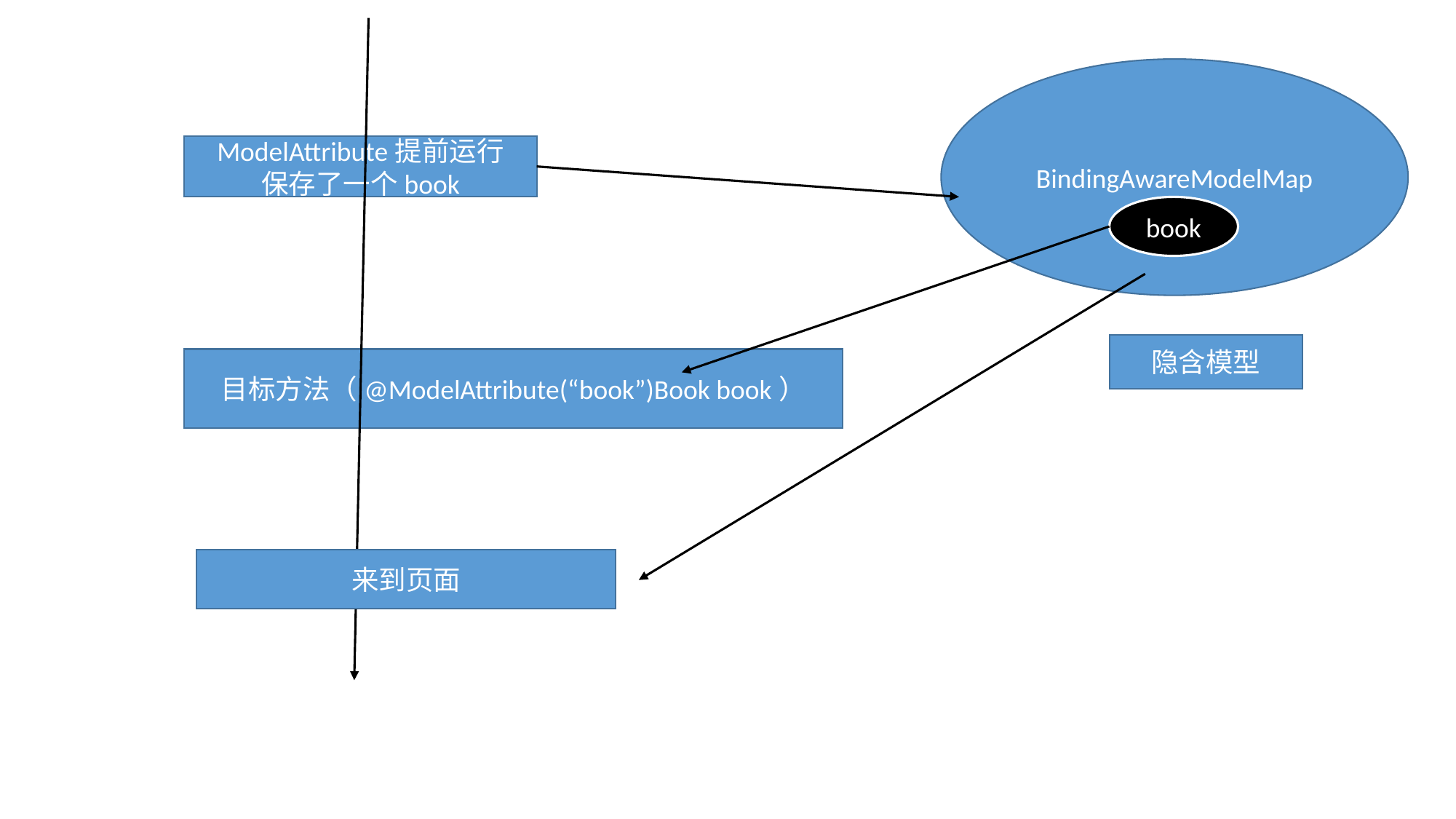

BindingAwareModelMap
ModelAttribute提前运行
保存了一个book
book
隐含模型
目标方法（@ModelAttribute(“book”)Book book）
来到页面